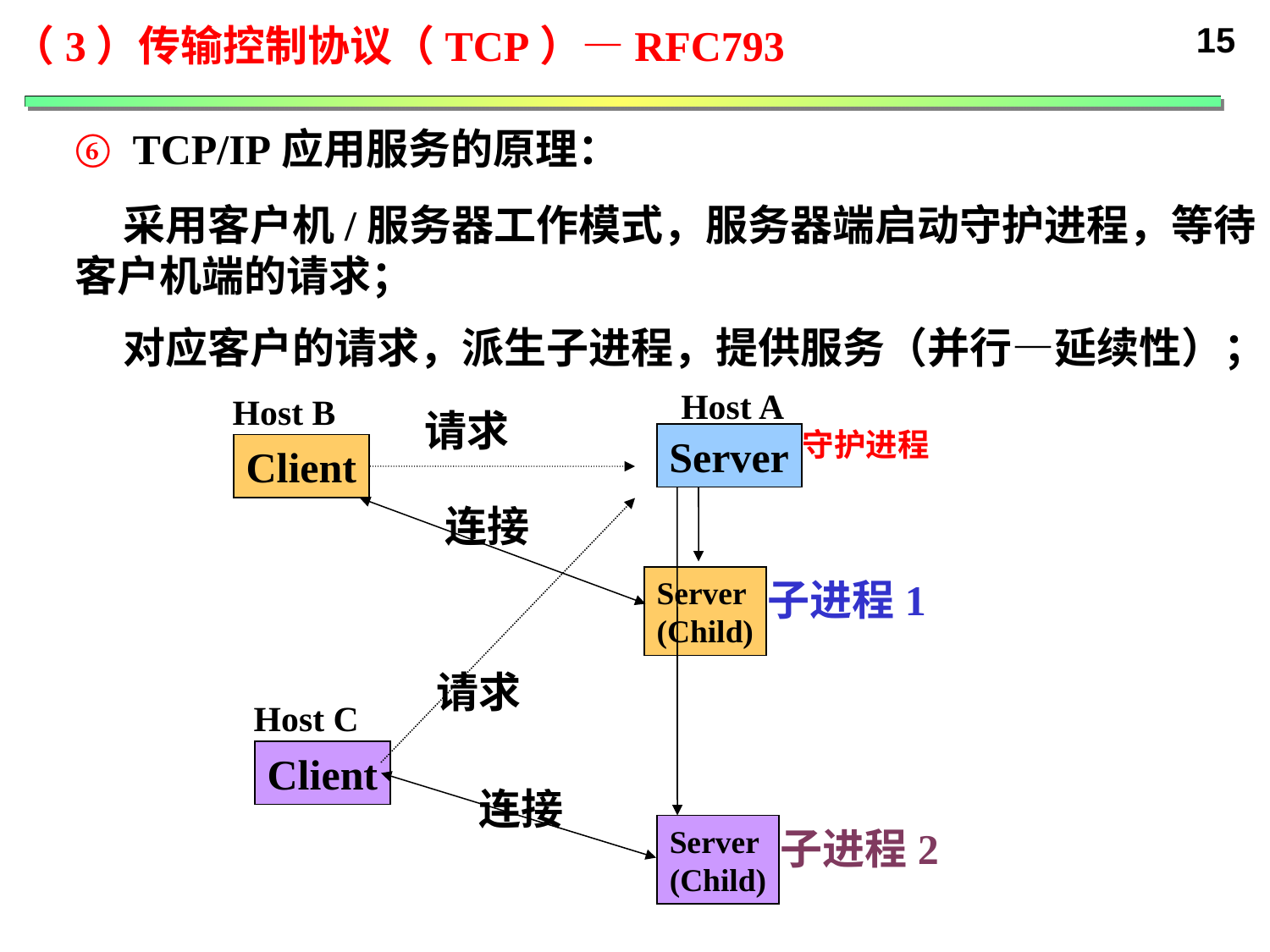

15
（3）传输控制协议（TCP）—RFC793

⑥  TCP/IP应用服务的原理：

    采用客户机/服务器工作模式，服务器端启动守护进程，等待
客户机端的请求；

    对应客户的请求，派生子进程，提供服务（并行—延续性）；
Host A
Host B
请求
守护进程
Server
Client

连接

Server
(Child)
子进程1
请求
Host C
Client

连接
Server
(Child)
子进程2